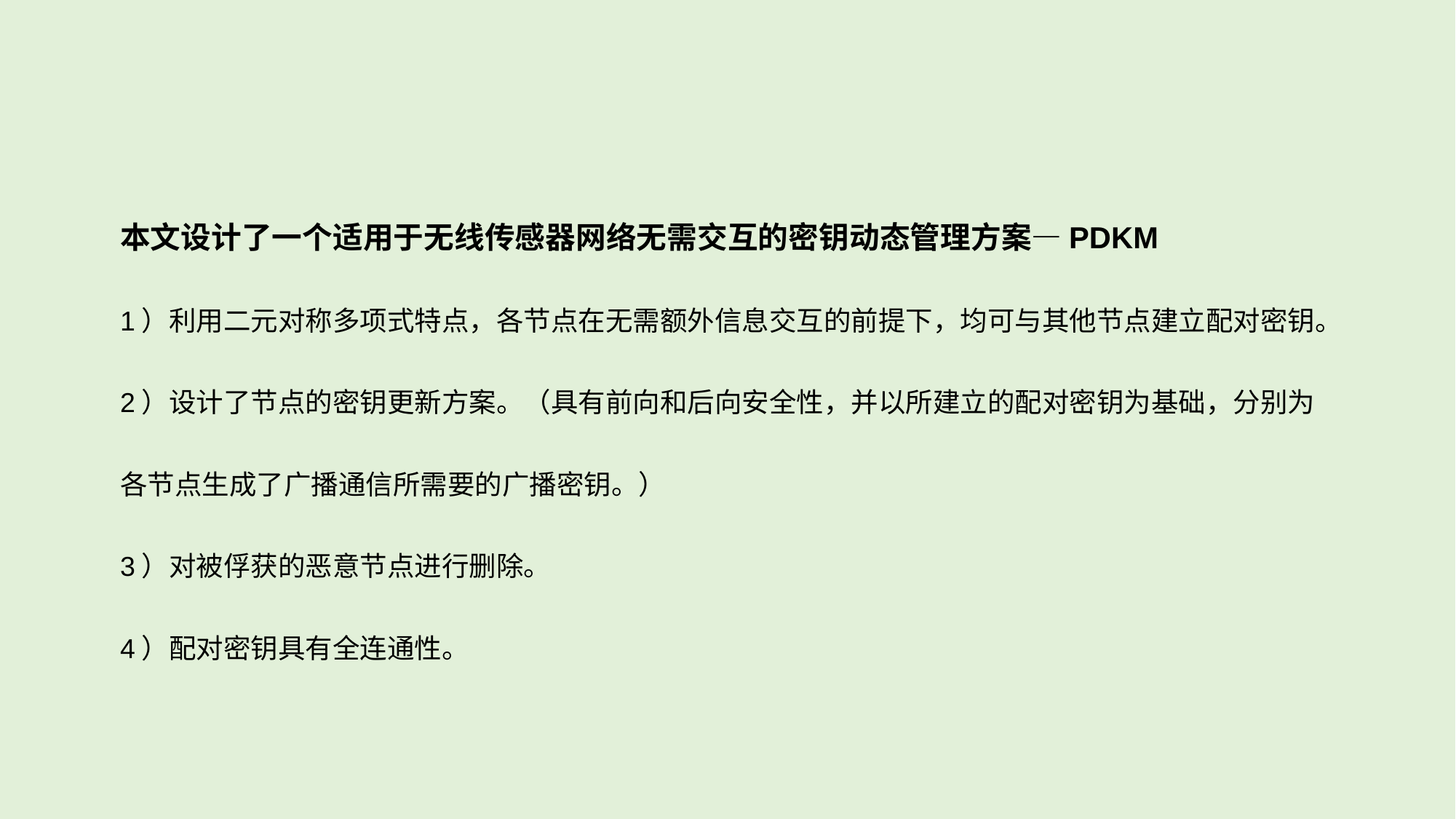

本文设计了一个适用于无线传感器网络无需交互的密钥动态管理方案—PDKM
1）利用二元对称多项式特点，各节点在无需额外信息交互的前提下，均可与其他节点建立配对密钥。
2）设计了节点的密钥更新方案。（具有前向和后向安全性，并以所建立的配对密钥为基础，分别为各节点生成了广播通信所需要的广播密钥。）
3）对被俘获的恶意节点进行删除。
4）配对密钥具有全连通性。